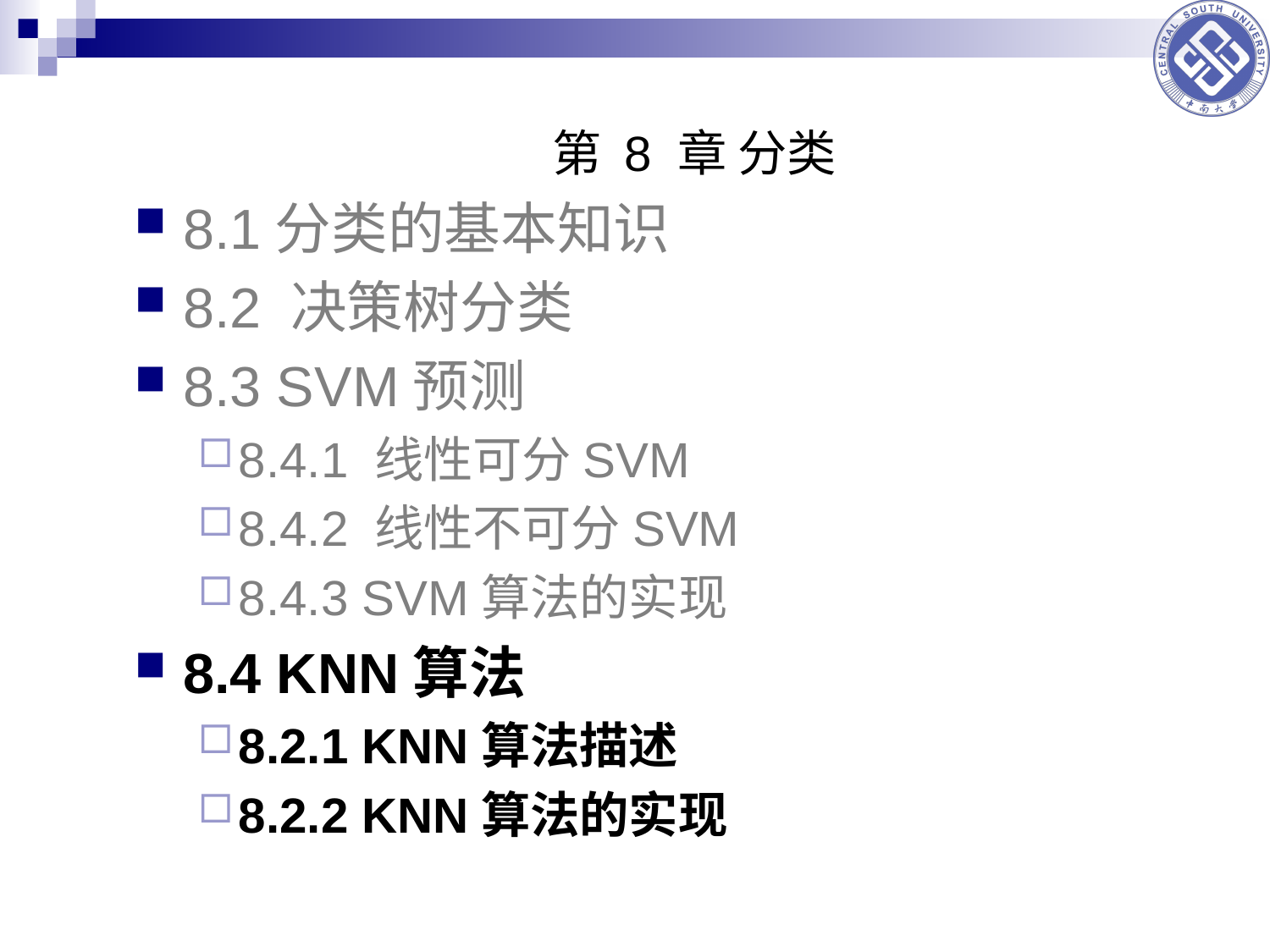

第 8 章 分类
8.1分类的基本知识
8.2 决策树分类
8.3 SVM预测
8.4.1 线性可分SVM
8.4.2 线性不可分SVM
8.4.3 SVM算法的实现
8.4 KNN算法
8.2.1 KNN算法描述
8.2.2 KNN算法的实现